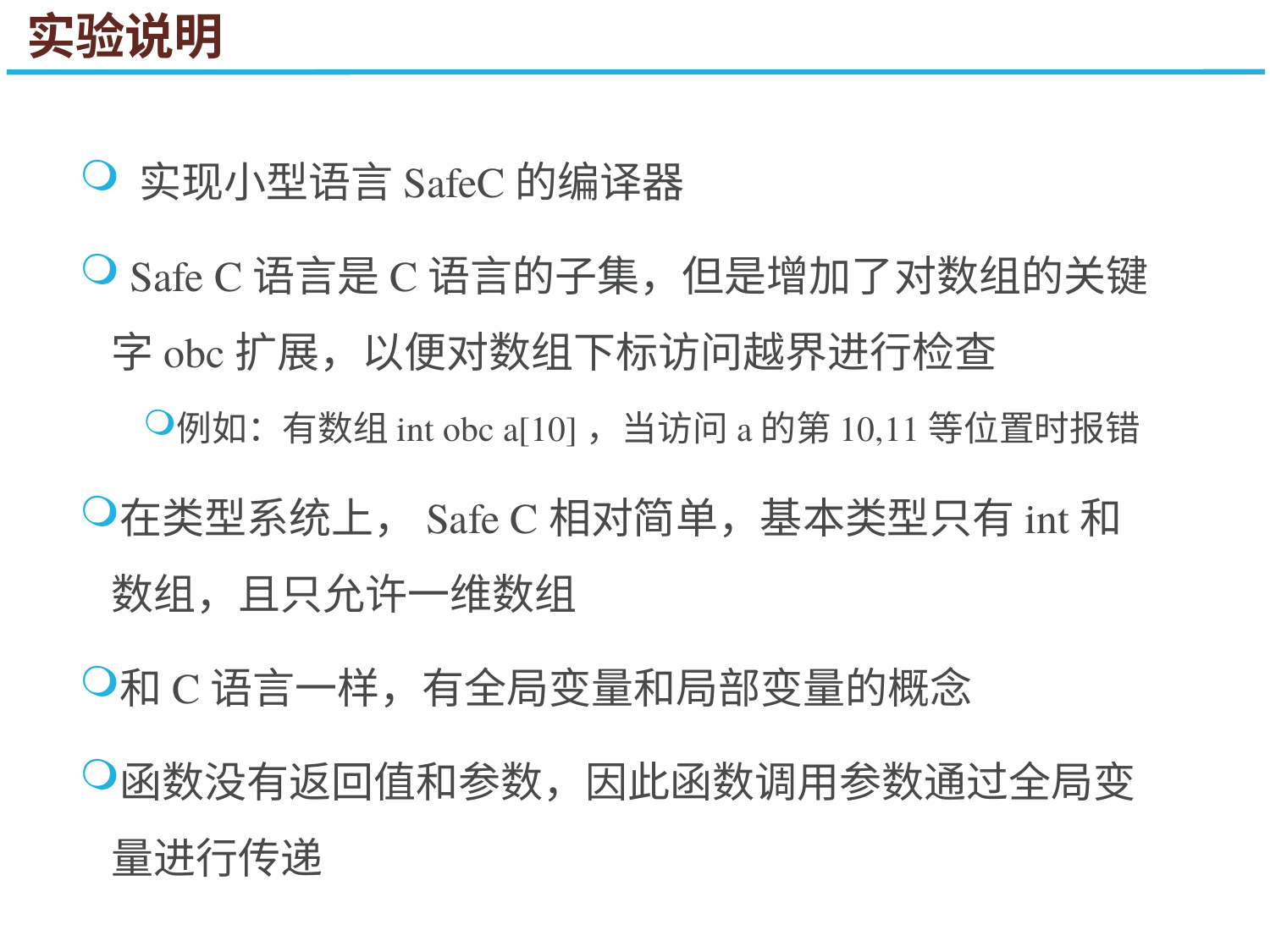

# 实验说明
 实现小型语言SafeC的编译器
 Safe C语言是C语言的子集，但是增加了对数组的关键字obc扩展，以便对数组下标访问越界进行检查
例如：有数组int obc a[10]，当访问a的第10,11等位置时报错
在类型系统上，Safe C相对简单，基本类型只有int和数组，且只允许一维数组
和C语言一样，有全局变量和局部变量的概念
函数没有返回值和参数，因此函数调用参数通过全局变量进行传递